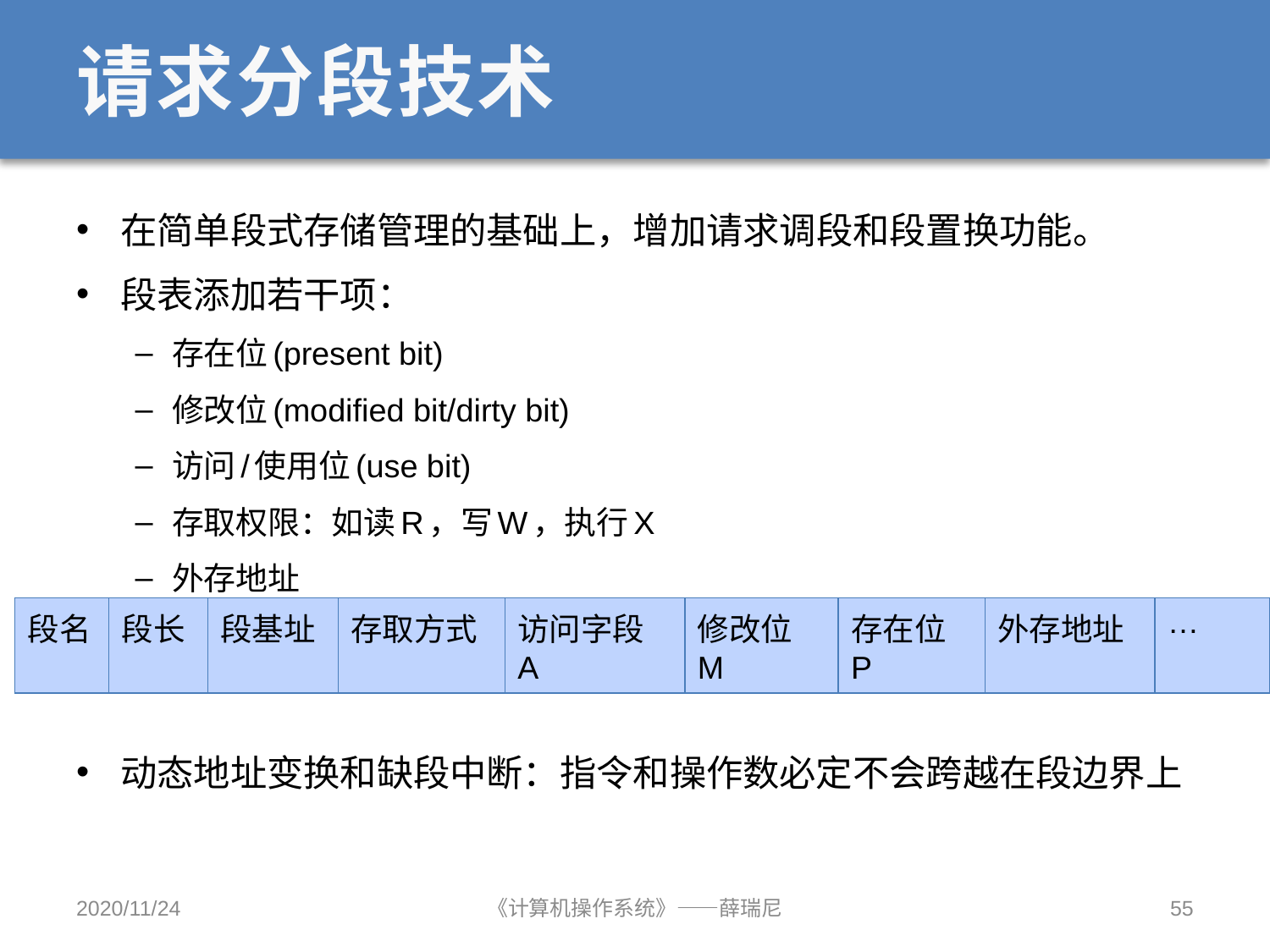

# 请求分段技术
在简单段式存储管理的基础上，增加请求调段和段置换功能。
段表添加若干项：
存在位(present bit)
修改位(modified bit/dirty bit)
访问/使用位(use bit)
存取权限：如读R，写W，执行X
外存地址

动态地址变换和缺段中断：指令和操作数必定不会跨越在段边界上
| 段名 | 段长 | 段基址 | 存取方式 | 访问字段A | 修改位M | 存在位P | 外存地址 | … |
| --- | --- | --- | --- | --- | --- | --- | --- | --- |
2020/11/24
《计算机操作系统》——薛瑞尼
55